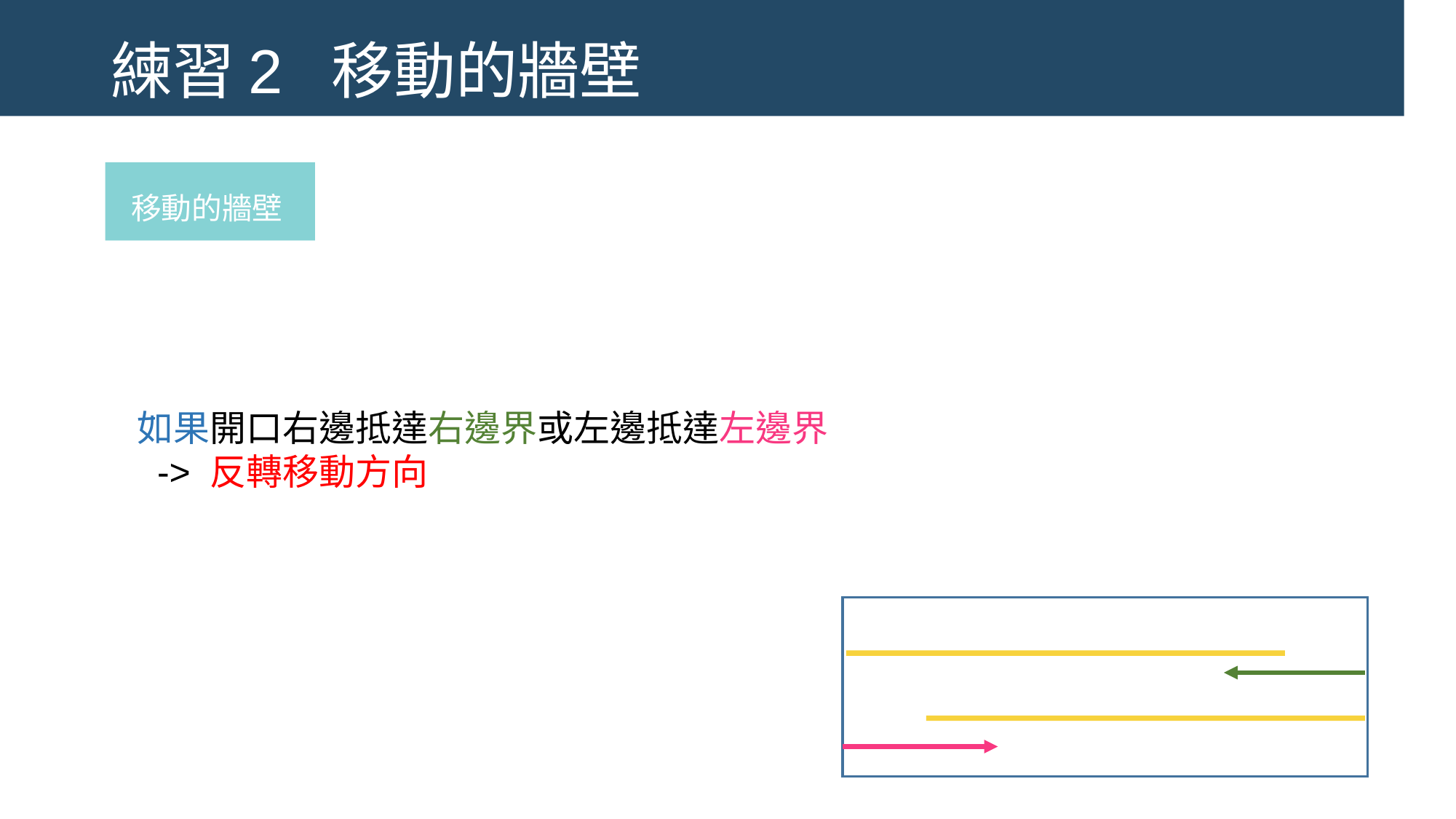

練習2  移動的牆壁
移動的牆壁

如果開口右邊抵達右邊界或左邊抵達左邊界
  -> 反轉移動方向